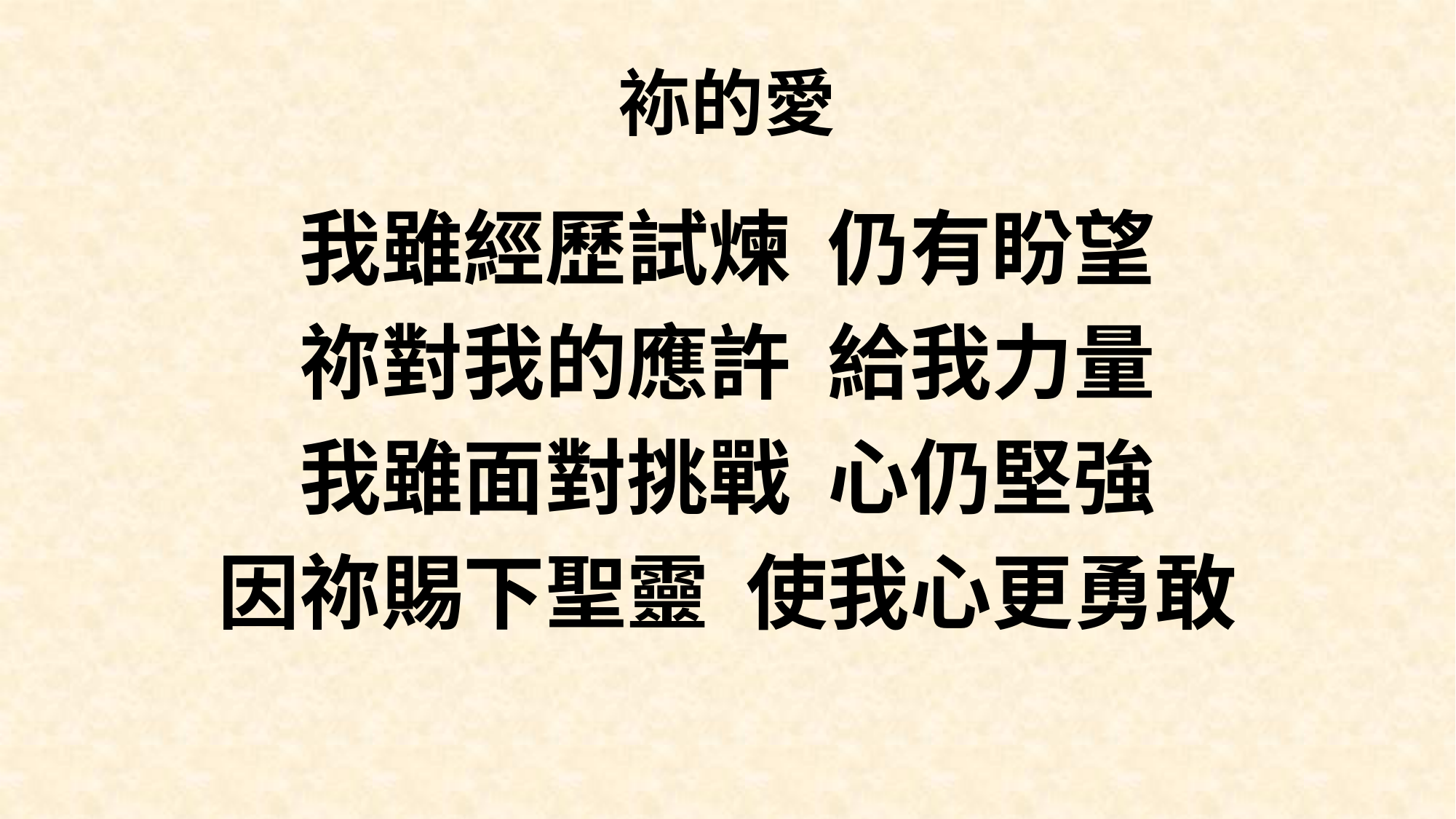

# 袮的愛
我雖經歷試煉  仍有盼望
祢對我的應許  給我力量
我雖面對挑戰  心仍堅強
因祢賜下聖靈  使我心更勇敢